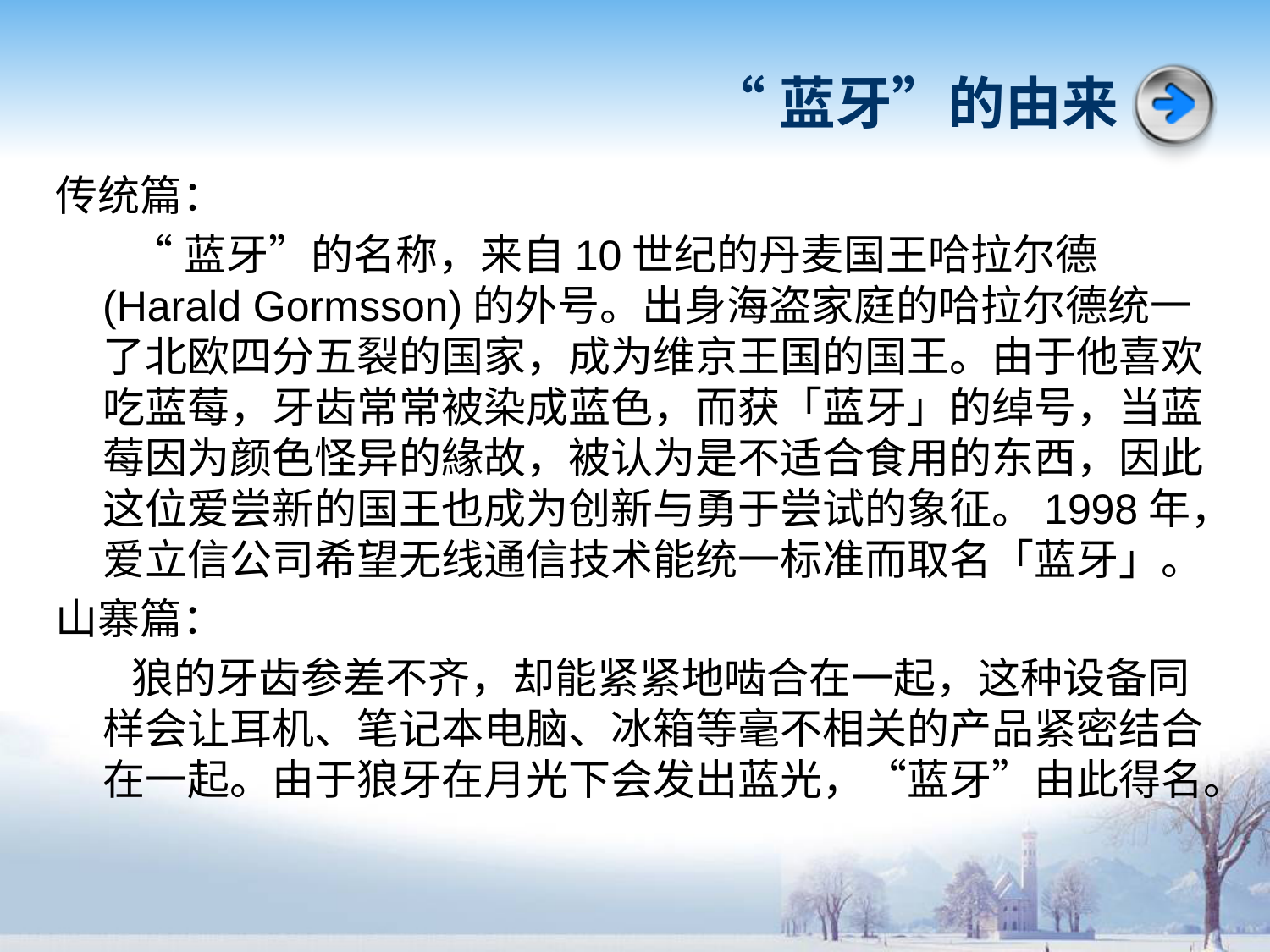

# “蓝牙”的由来
传统篇：
        “蓝牙”的名称，来自10世纪的丹麦国王哈拉尔德(Harald Gormsson)的外号。出身海盗家庭的哈拉尔德统一了北欧四分五裂的国家，成为维京王国的国王。由于他喜欢吃蓝莓，牙齿常常被染成蓝色，而获「蓝牙」的绰号，当蓝莓因为颜色怪异的緣故，被认为是不适合食用的东西，因此这位爱尝新的国王也成为创新与勇于尝试的象征。1998年，爱立信公司希望无线通信技术能统一标准而取名「蓝牙」。
山寨篇：
       狼的牙齿参差不齐，却能紧紧地啮合在一起，这种设备同样会让耳机、笔记本电脑、冰箱等毫不相关的产品紧密结合在一起。由于狼牙在月光下会发出蓝光，“蓝牙”由此得名。